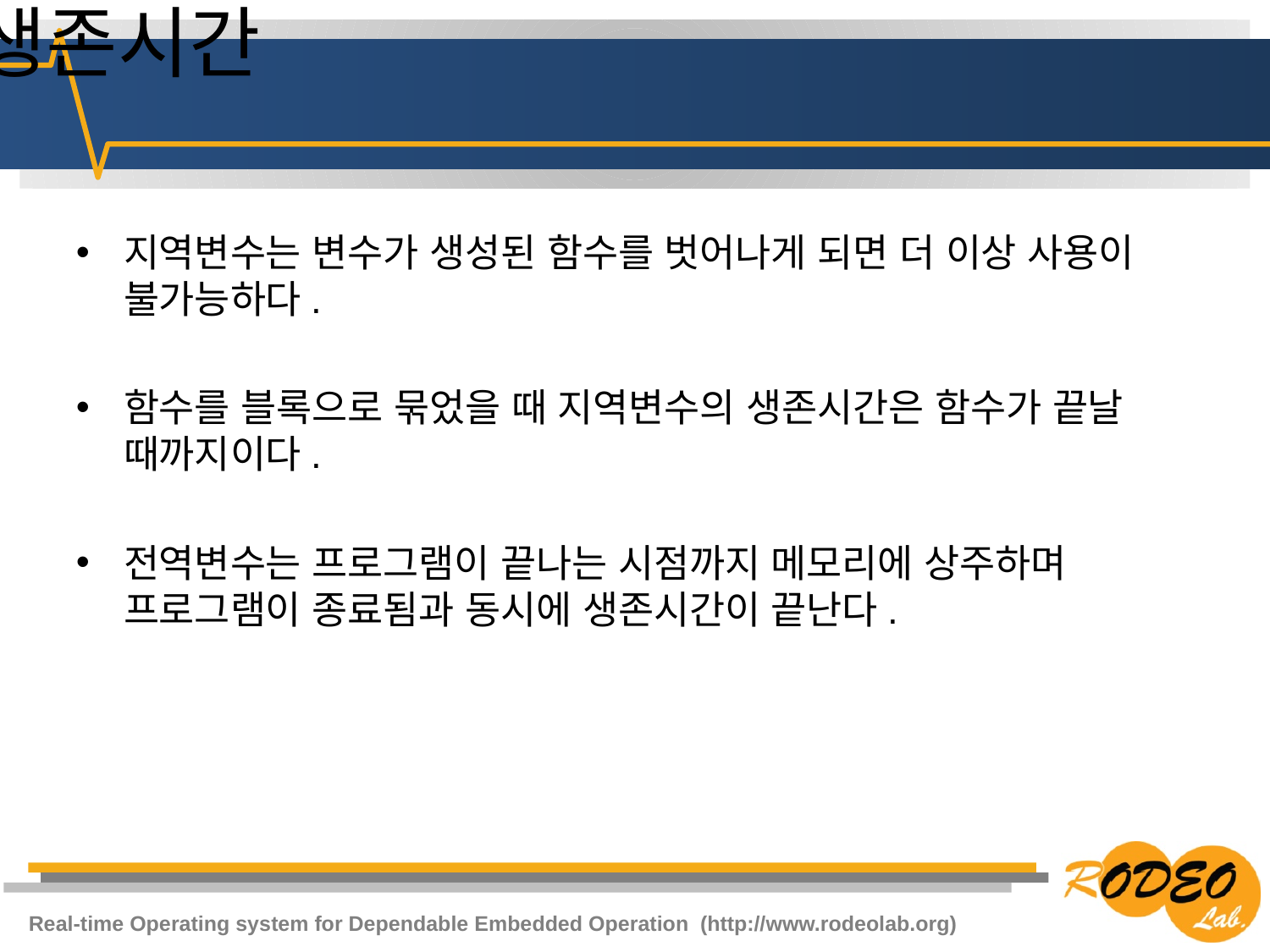

# 변수의 생존시간
지역변수는 변수가 생성된 함수를 벗어나게 되면 더 이상 사용이 불가능하다.

함수를 블록으로 묶었을 때 지역변수의 생존시간은 함수가 끝날 때까지이다.

전역변수는 프로그램이 끝나는 시점까지 메모리에 상주하며 프로그램이 종료됨과 동시에 생존시간이 끝난다.